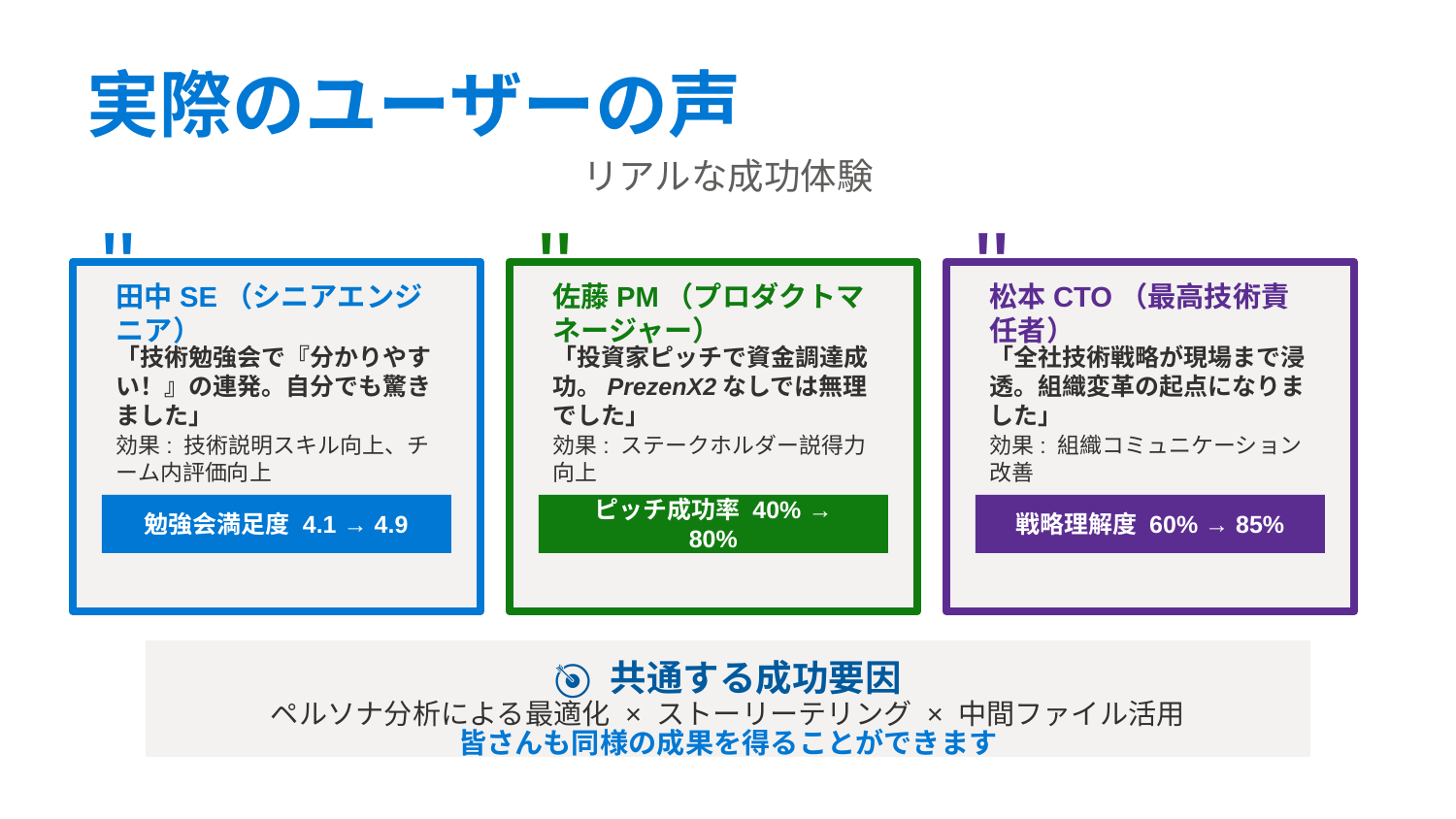

実際のユーザーの声
リアルな成功体験
"
"
"

田中SE（シニアエンジニア）
佐藤PM（プロダクトマネージャー）
松本CTO（最高技術責任者）
「技術勉強会で『分かりやすい！』の連発。自分でも驚きました」
「投資家ピッチで資金調達成功。PrezenX2なしでは無理でした」
「全社技術戦略が現場まで浸透。組織変革の起点になりました」
効果: 技術説明スキル向上、チーム内評価向上
効果: ステークホルダー説得力向上
効果: 組織コミュニケーション改善

勉強会満足度 4.1 → 4.9
ピッチ成功率 40% → 80%
戦略理解度 60% → 85%

🎯 共通する成功要因
ペルソナ分析による最適化 × ストーリーテリング × 中間ファイル活用
皆さんも同様の成果を得ることができます